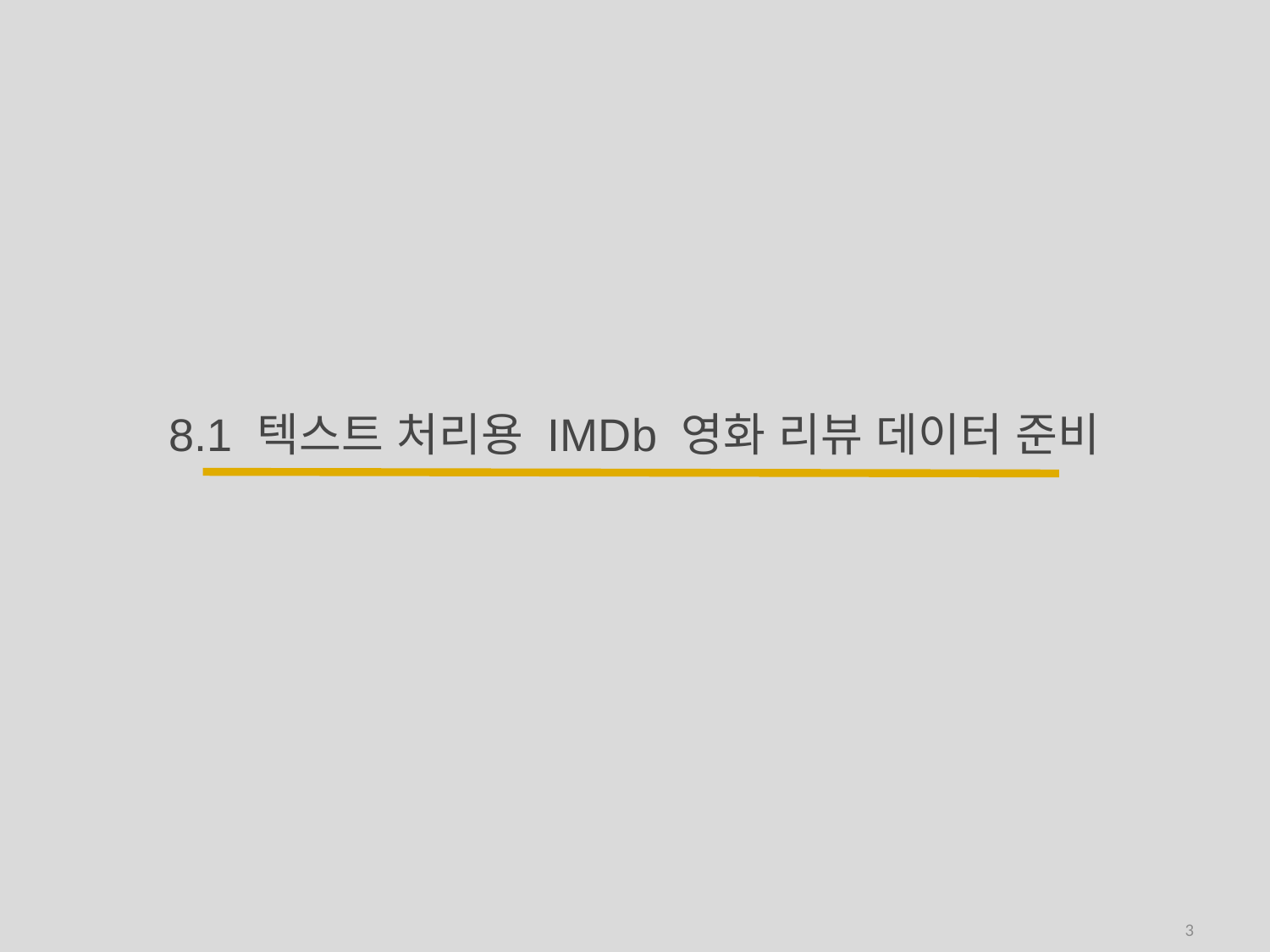

# 8.1 텍스트 처리용 IMDb 영화 리뷰 데이터 준비
3